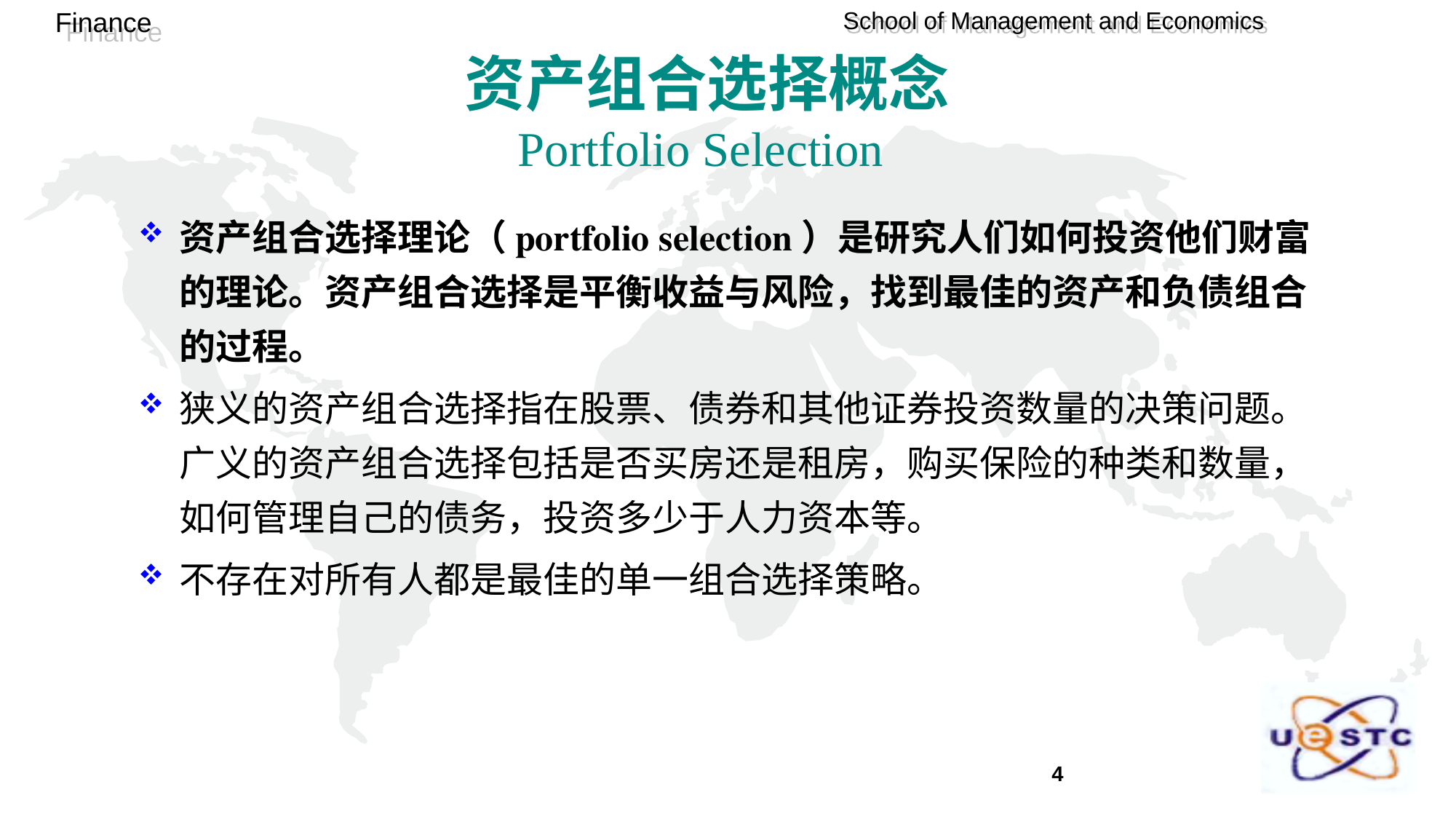

# 资产组合选择概念 Portfolio Selection
资产组合选择理论（portfolio selection）是研究人们如何投资他们财富的理论。资产组合选择是平衡收益与风险，找到最佳的资产和负债组合的过程。
狭义的资产组合选择指在股票、债券和其他证券投资数量的决策问题。广义的资产组合选择包括是否买房还是租房，购买保险的种类和数量，如何管理自己的债务，投资多少于人力资本等。
不存在对所有人都是最佳的单一组合选择策略。